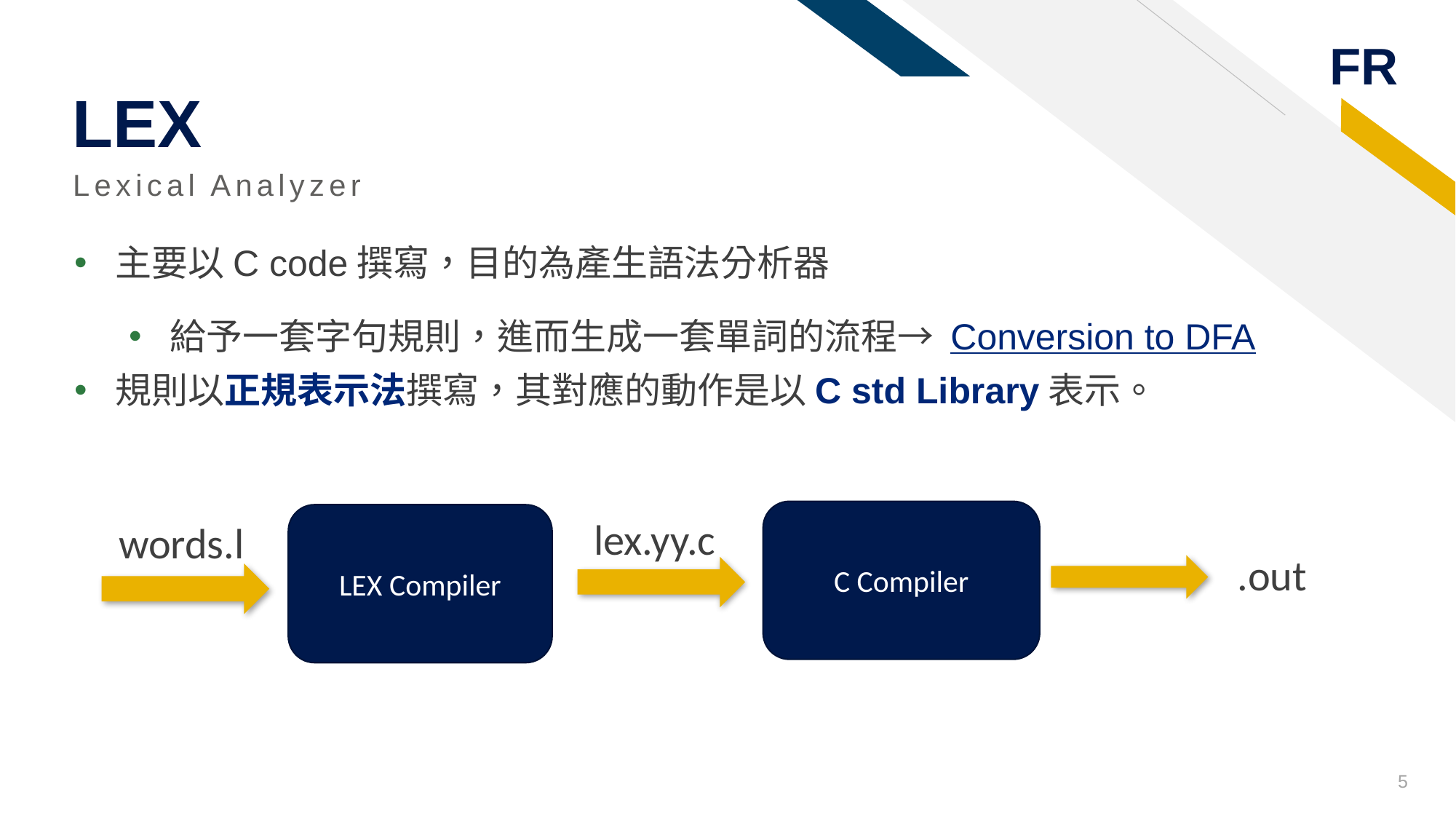

# LEX
Lexical Analyzer
主要以C code撰寫，目的為產生語法分析器
給予一套字句規則，進而生成一套單詞的流程→ Conversion to DFA
規則以正規表示法撰寫，其對應的動作是以C std Library表示。
C Compiler
LEX Compiler
lex.yy.c
words.l
.out

5